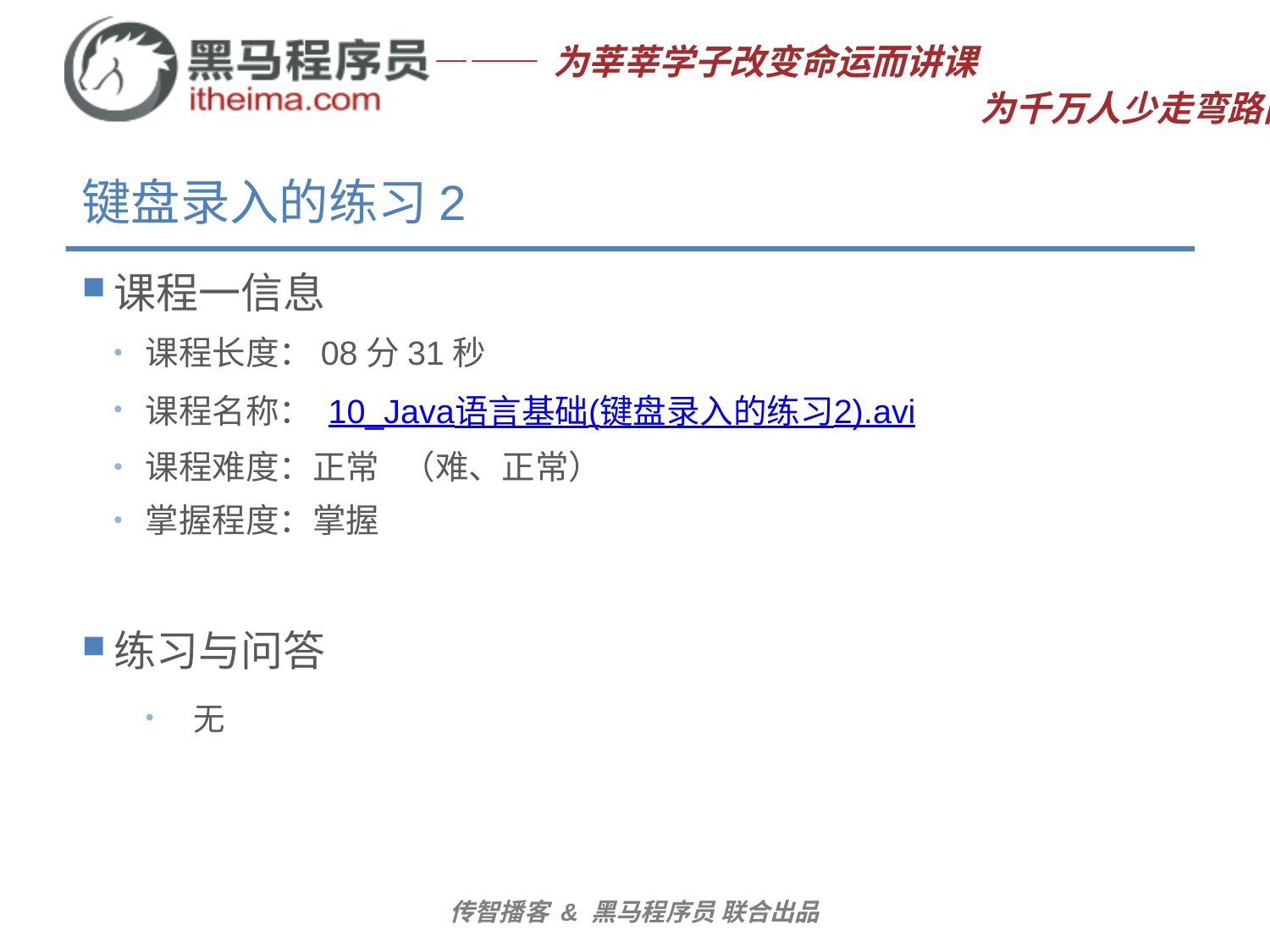

# 键盘录入的练习2
课程一信息
课程长度：08分31秒
课程名称： 10_Java语言基础(键盘录入的练习2).avi
课程难度：正常   （难、正常）
掌握程度：掌握

练习与问答
无